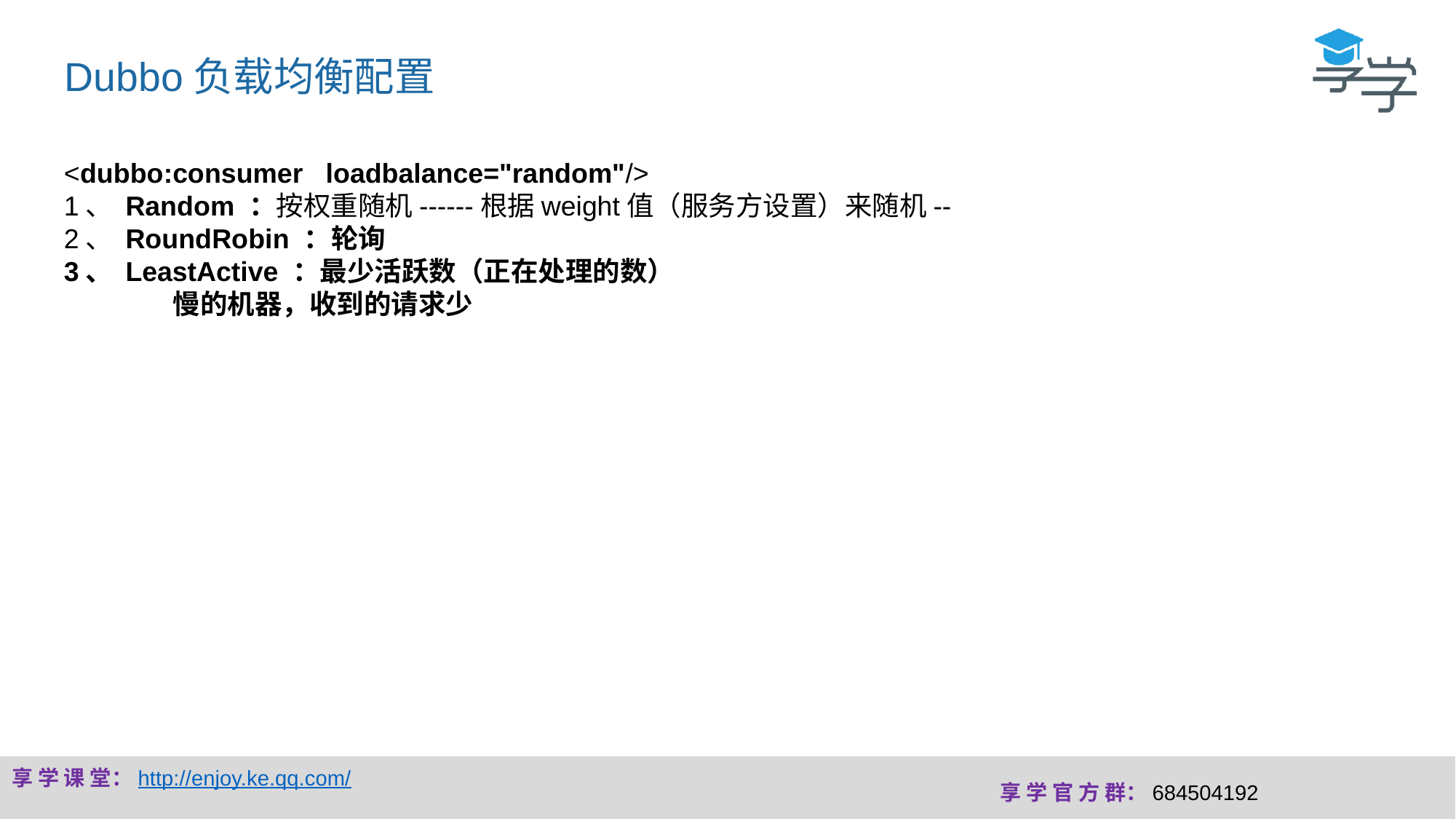

Dubbo负载均衡配置
<dubbo:consumer   loadbalance="random"/>
1、 Random ：按权重随机------根据weight值（服务方设置）来随机--
2、 RoundRobin ：轮询
3、 LeastActive ：最少活跃数（正在处理的数）
	慢的机器，收到的请求少